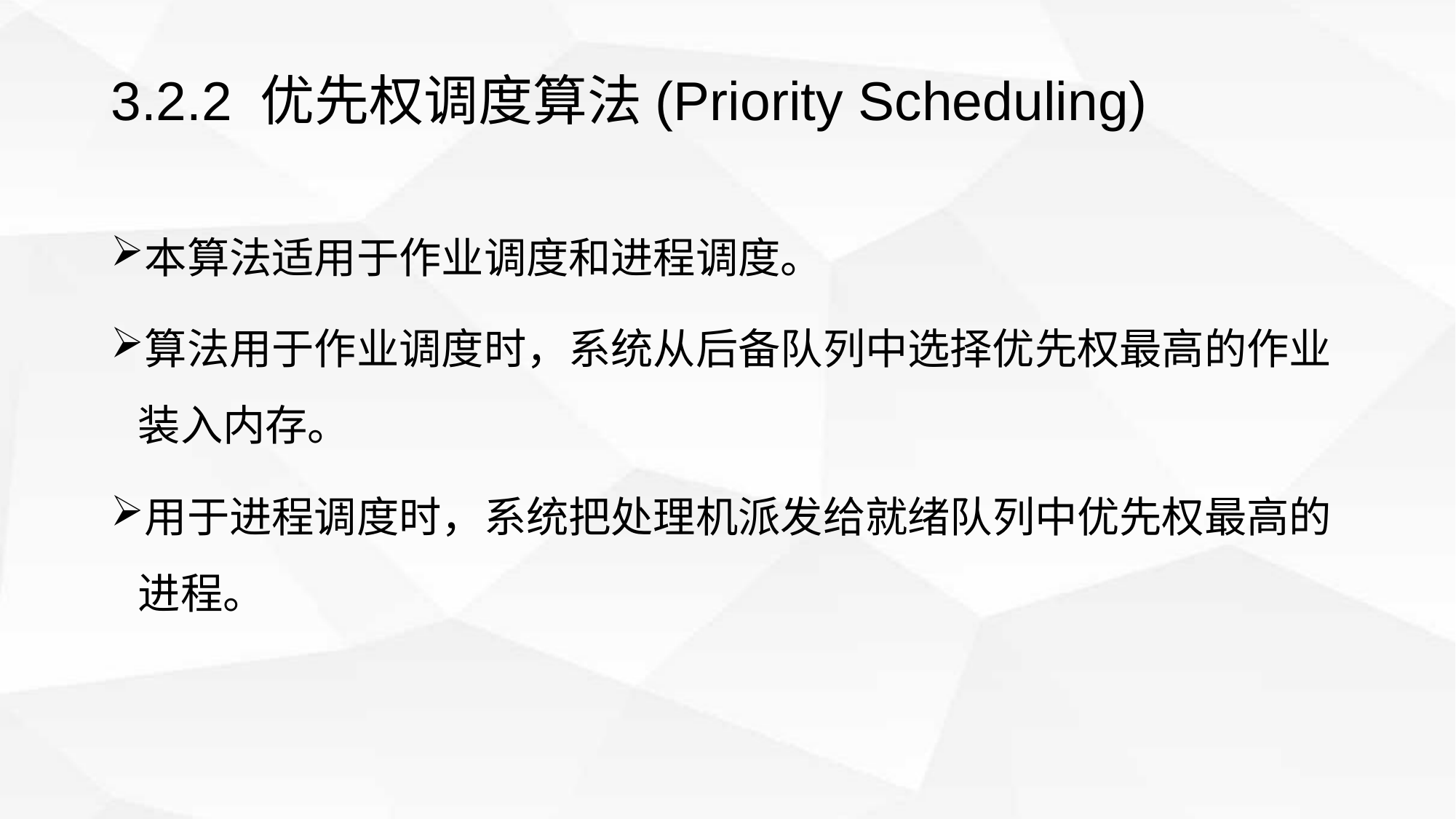

# 3.2.2 优先权调度算法(Priority Scheduling)
本算法适用于作业调度和进程调度。
算法用于作业调度时，系统从后备队列中选择优先权最高的作业装入内存。
用于进程调度时，系统把处理机派发给就绪队列中优先权最高的进程。